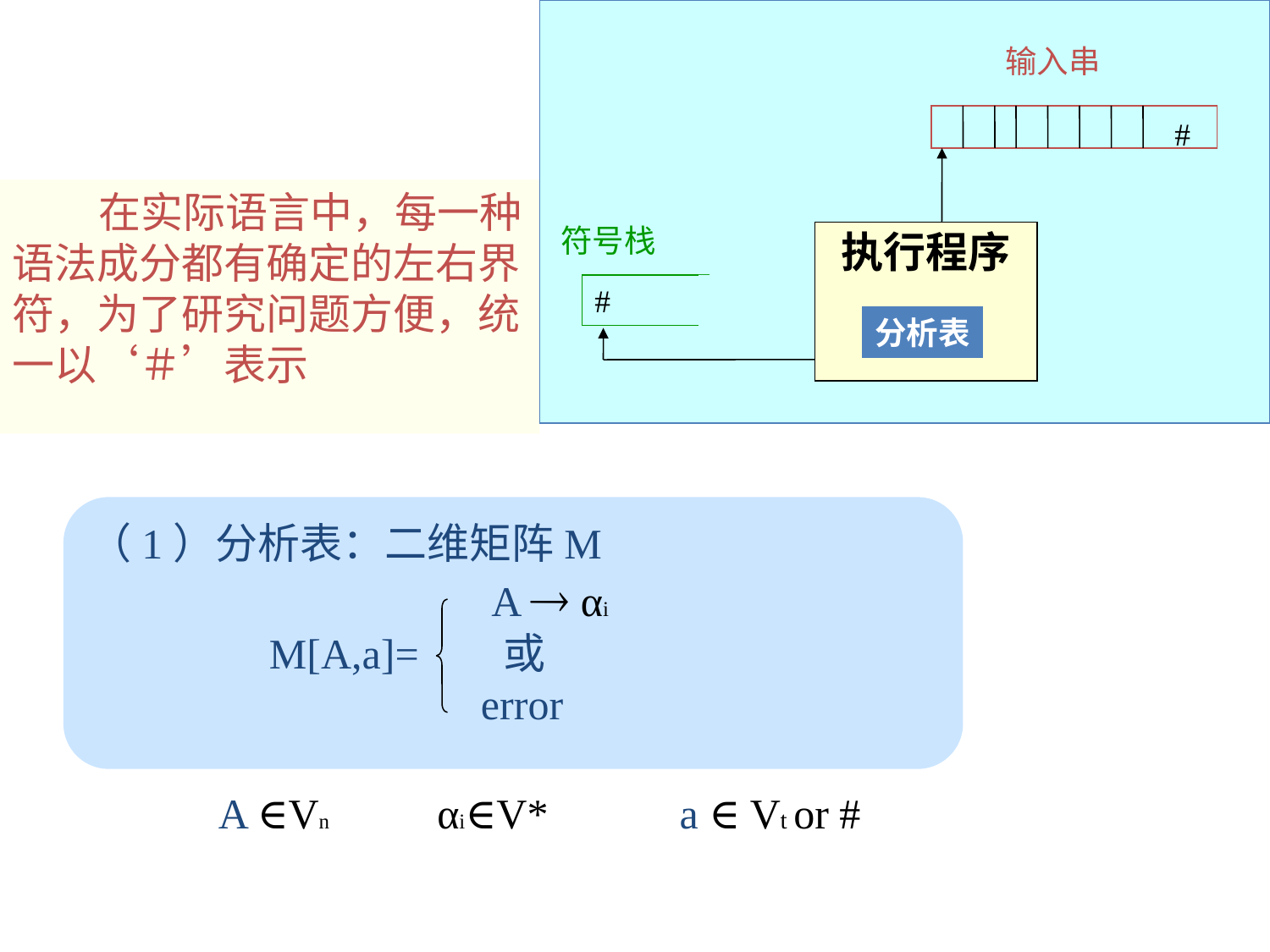

输入串

#

符号栈
执行程序

#

分析表

        在实际语言中，每一种
语法成分都有确定的左右界
符，为了研究问题方便，统
一以‘＃’表示
（1）分析表：二维矩阵M
                                      A → αi
                 M[A,a]=       或
                                     error

A ∈Vn
αi∈V*
a ∈ Vt or #